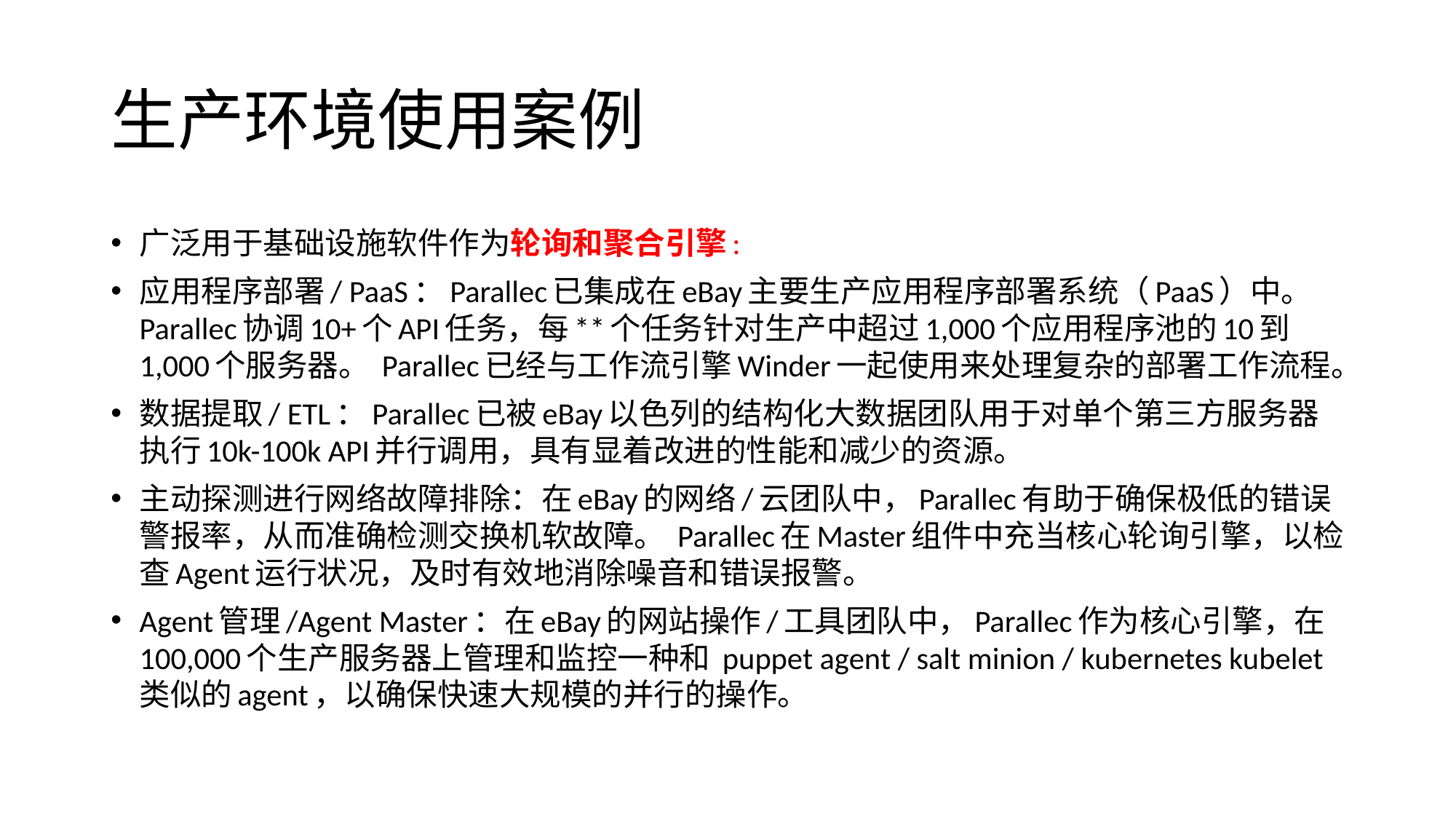

# 生产环境使用案例
广泛用于基础设施软件作为轮询和聚合引擎:
应用程序部署/ PaaS：Parallec已集成在eBay主要生产应用程序部署系统（PaaS）中。 Parallec协调10+个API任务，每**个任务针对生产中超过1,000个应用程序池的10到1,000个服务器。 Parallec已经与工作流引擎Winder一起使用来处理复杂的部署工作流程。
数据提取/ ETL：Parallec已被eBay以色列的结构化大数据团队用于对单个第三方服务器执行10k-100k API并行调用，具有显着改进的性能和减少的资源。
主动探测进行网络故障排除：在eBay的网络/云团队中，Parallec有助于确保极低的错误警报率，从而准确检测交换机软故障。 Parallec在Master组件中充当核心轮询引擎，以检查Agent运行状况，及时有效地消除噪音和错误报警。
Agent管理/Agent Master：在eBay的网站操作/工具团队中，Parallec作为核心引擎，在100,000个生产服务器上管理和监控一种和 puppet agent / salt minion / kubernetes kubelet 类似的agent，以确保快速大规模的并行的操作。